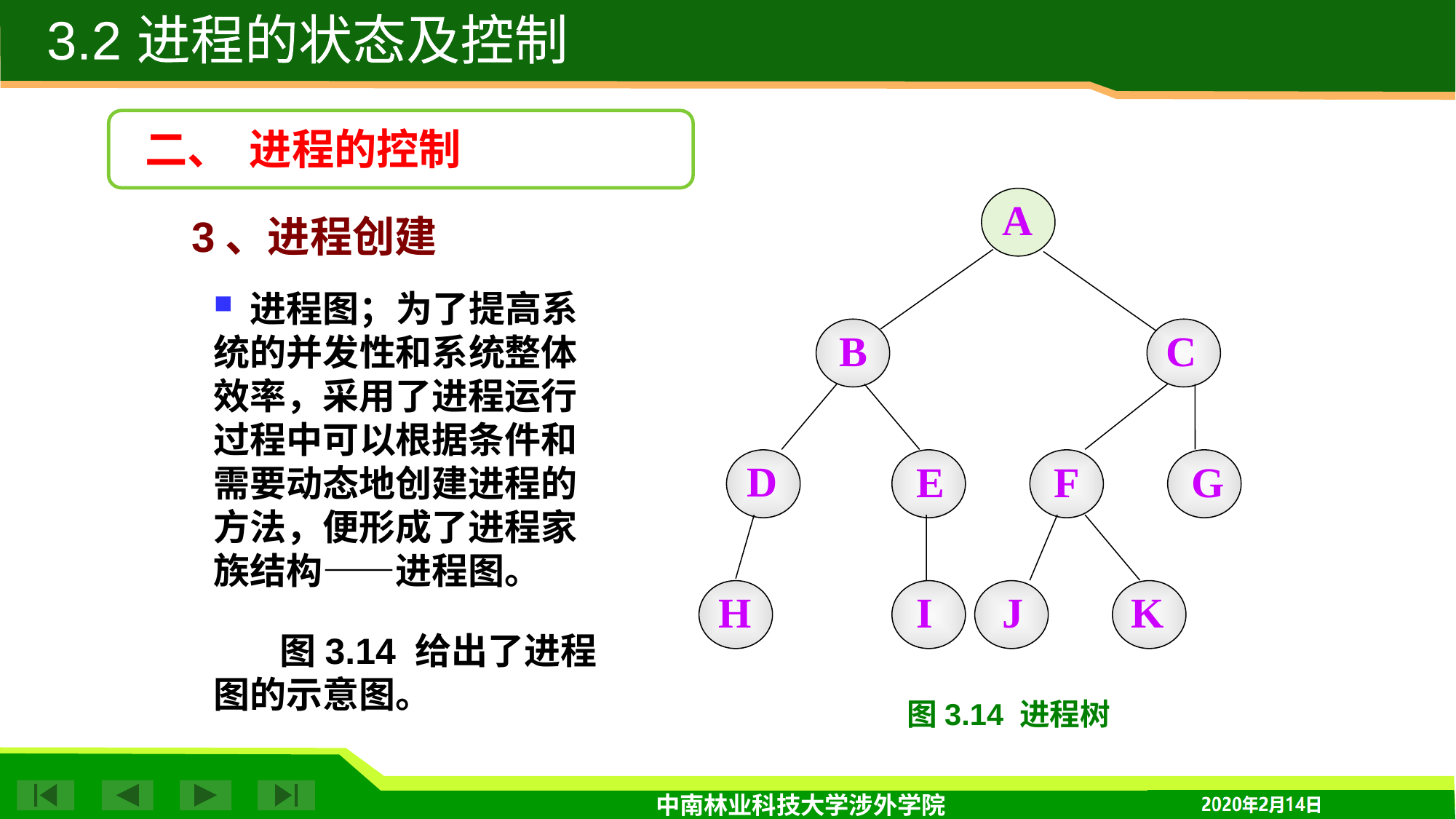

3.2 进程的状态及控制

二、  进程的控制
A

B
C

D
E
F
G

H
I
J
K

图3.14 进程树
 3、进程创建
 进程图；为了提高系统的并发性和系统整体效率，采用了进程运行过程中可以根据条件和需要动态地创建进程的方法，便形成了进程家族结构——进程图。
       图3.14 给出了进程图的示意图。